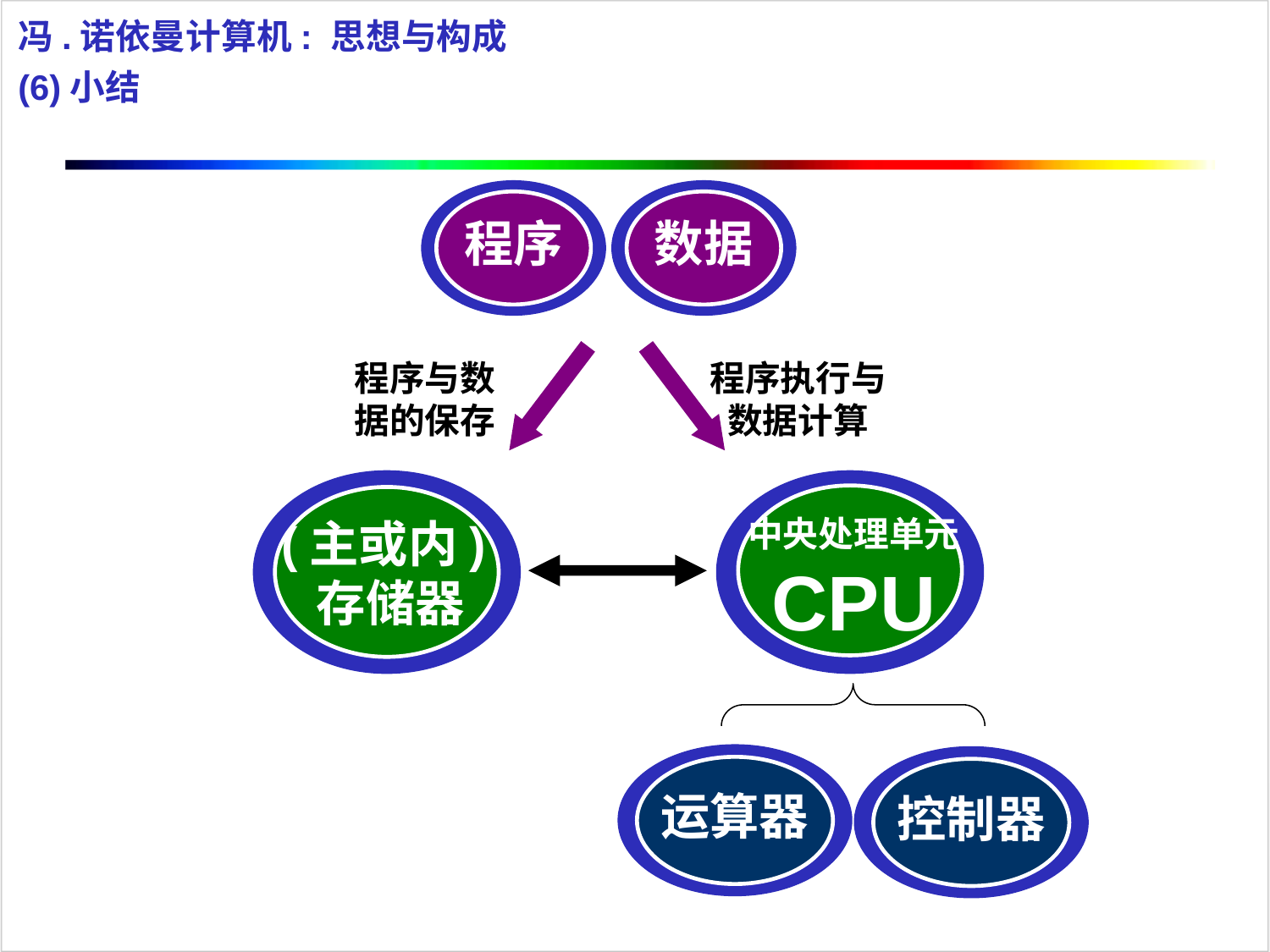

冯.诺依曼计算机: 思想与构成
(6)小结

程序

数据

程序与数据的保存
程序执行与数据计算

(主或内)  存储器

中央处理单元
CPU

运算器

控制器